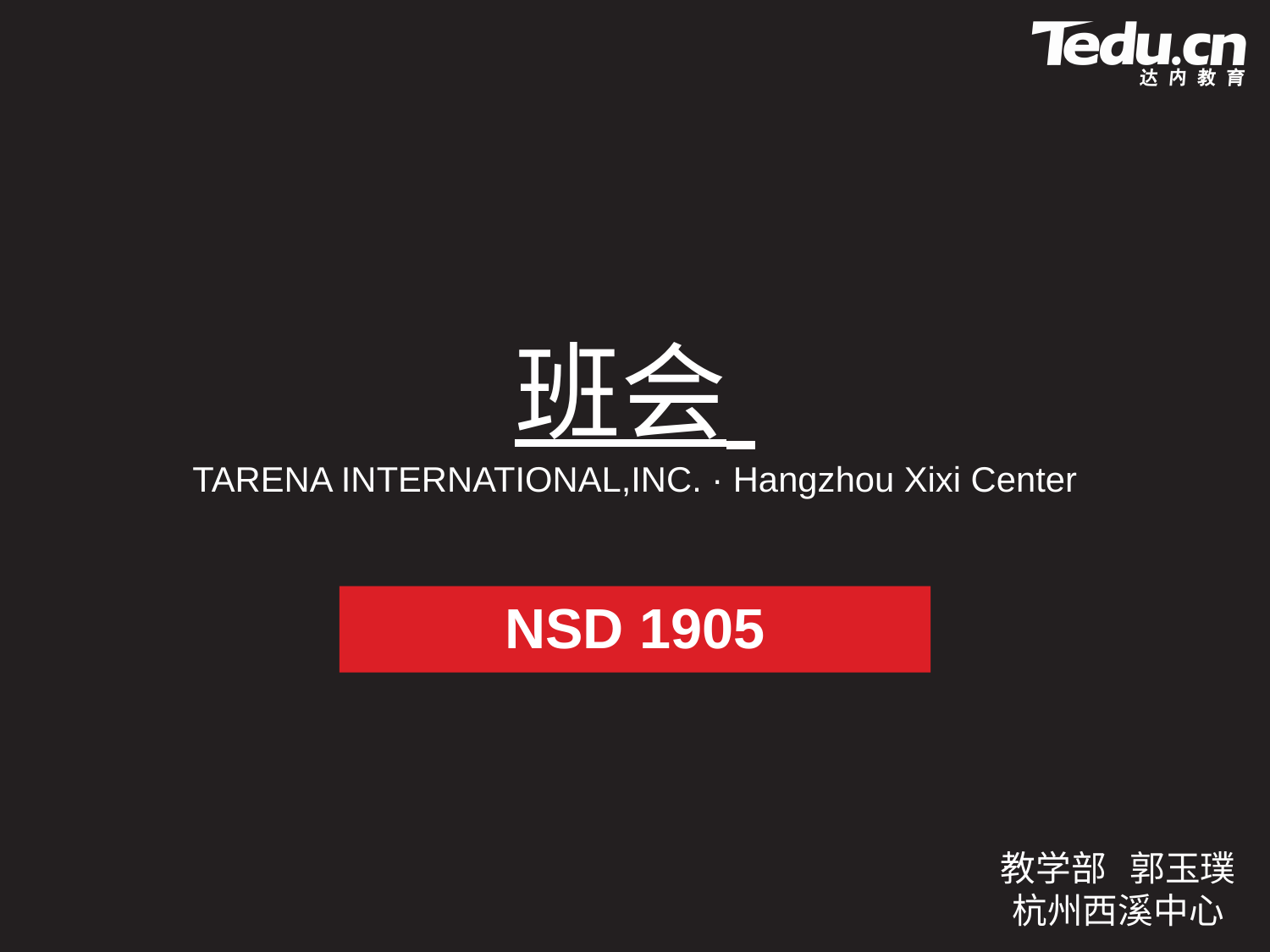

班会
TARENA INTERNATIONAL,INC. · Hangzhou Xixi Center
NSD 1905
教学部   郭玉璞
杭州西溪中心